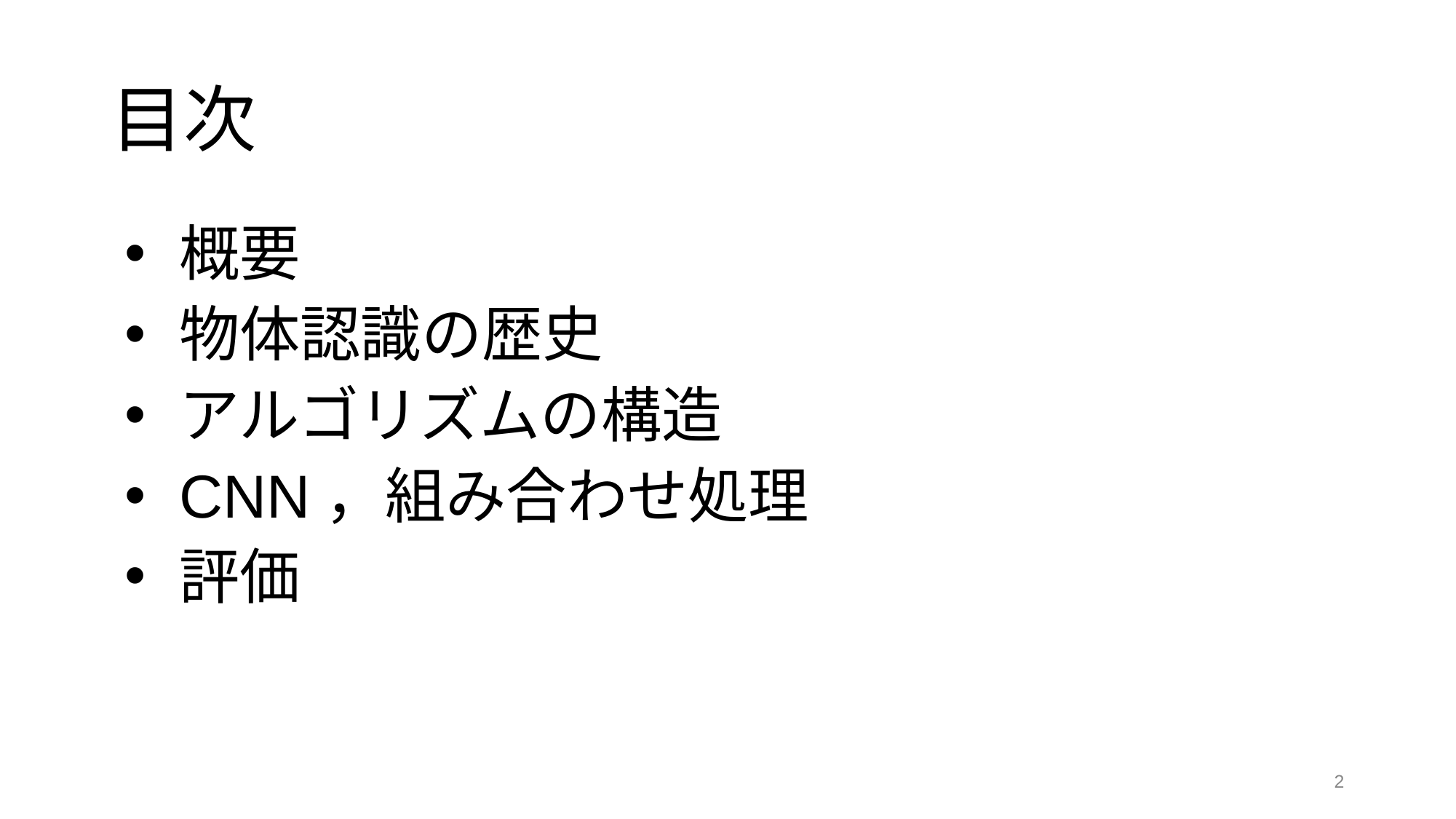

# 目次
概要
物体認識の歴史
アルゴリズムの構造
CNN，組み合わせ処理
評価
2